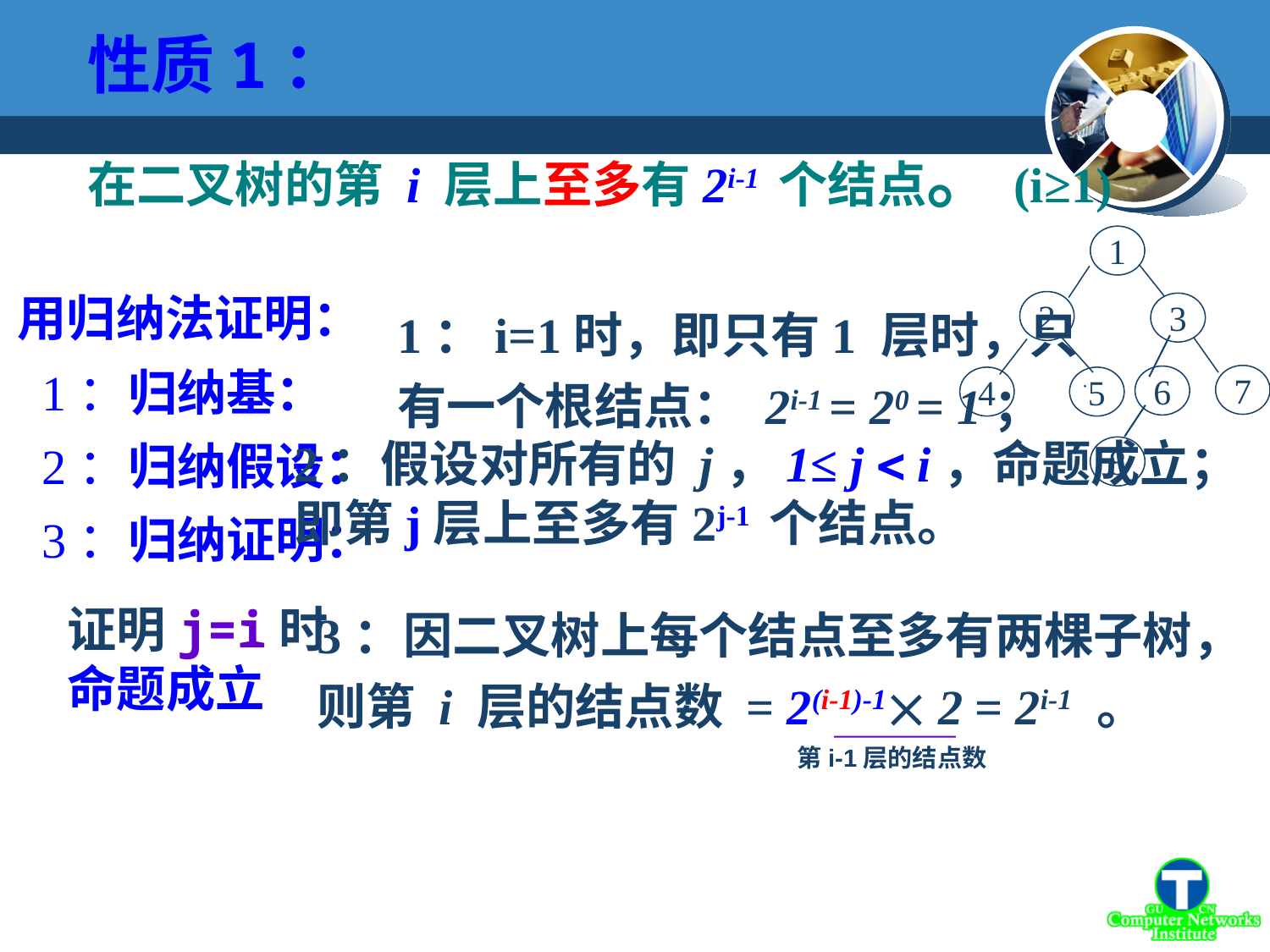

性质1：
在二叉树的第 i 层上至多有2i-1 个结点。(i≥1)
1

2
3

7
6
4
5
用归纳法证明：
  1：归纳基：
  2：归纳假设：
  3：归纳证明：
1：i=1时，即只有1 层时，只有一个根结点： 2i-1 = 20 = 1；

2：假设对所有的 j，1≤ j < i，命题成立；
即第j层上至多有2j-1 个结点。
8
3：因二叉树上每个结点至多有两棵子树，
则第 i 层的结点数 = 2(i-1)-1× 2 = 2i-1 。
证明j=i时
命题成立
第i-1层的结点数

21